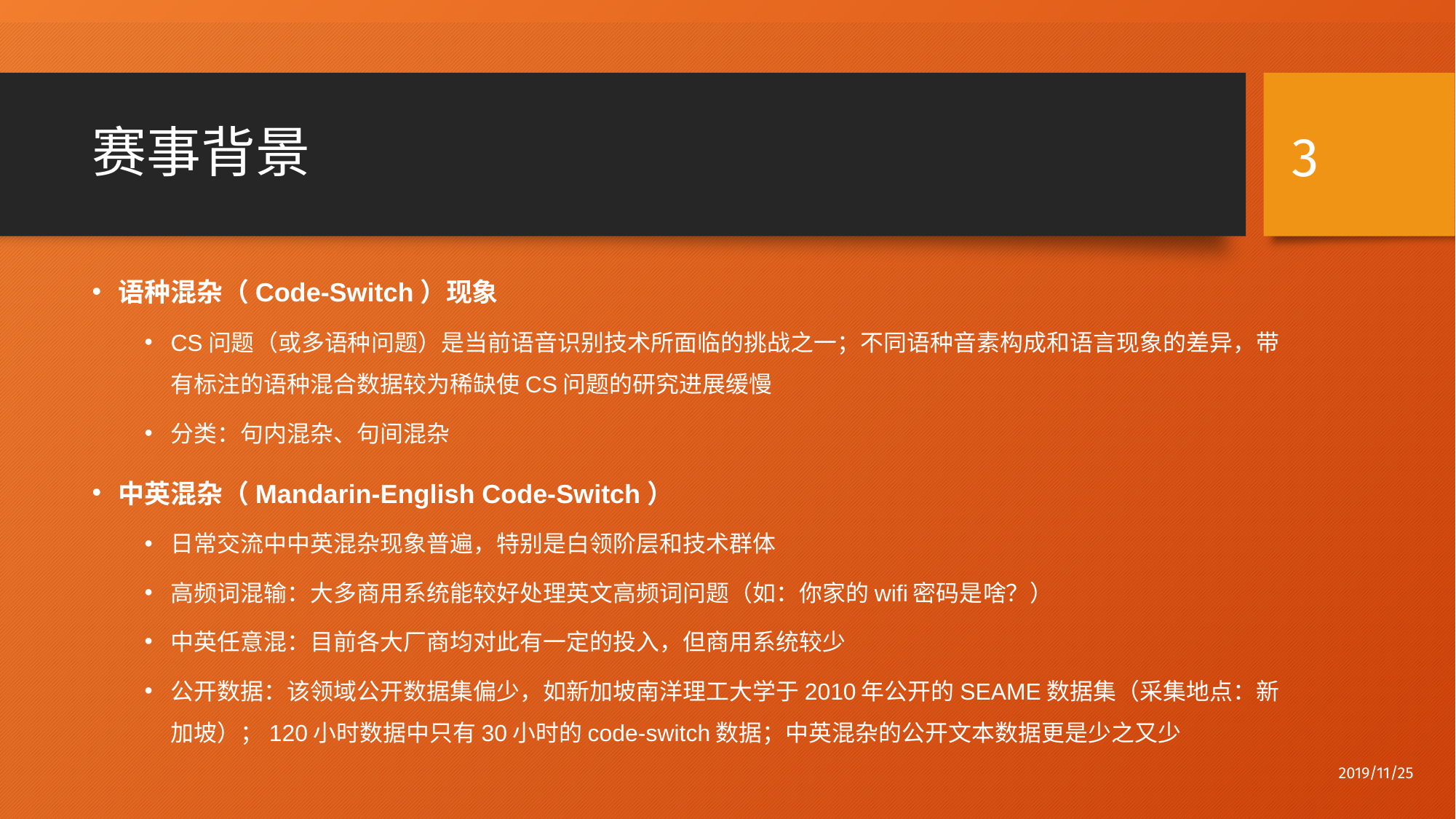

3
# 赛事背景
语种混杂（Code-Switch）现象
CS问题（或多语种问题）是当前语音识别技术所面临的挑战之一；不同语种音素构成和语言现象的差异，带有标注的语种混合数据较为稀缺使CS问题的研究进展缓慢
分类：句内混杂、句间混杂
中英混杂（Mandarin-English Code-Switch）
日常交流中中英混杂现象普遍，特别是白领阶层和技术群体
高频词混输：大多商用系统能较好处理英文高频词问题（如：你家的wifi密码是啥？）
中英任意混：目前各大厂商均对此有一定的投入，但商用系统较少
公开数据：该领域公开数据集偏少，如新加坡南洋理工大学于2010年公开的SEAME数据集（采集地点：新加坡）；120小时数据中只有30小时的code-switch数据；中英混杂的公开文本数据更是少之又少
2019/11/25